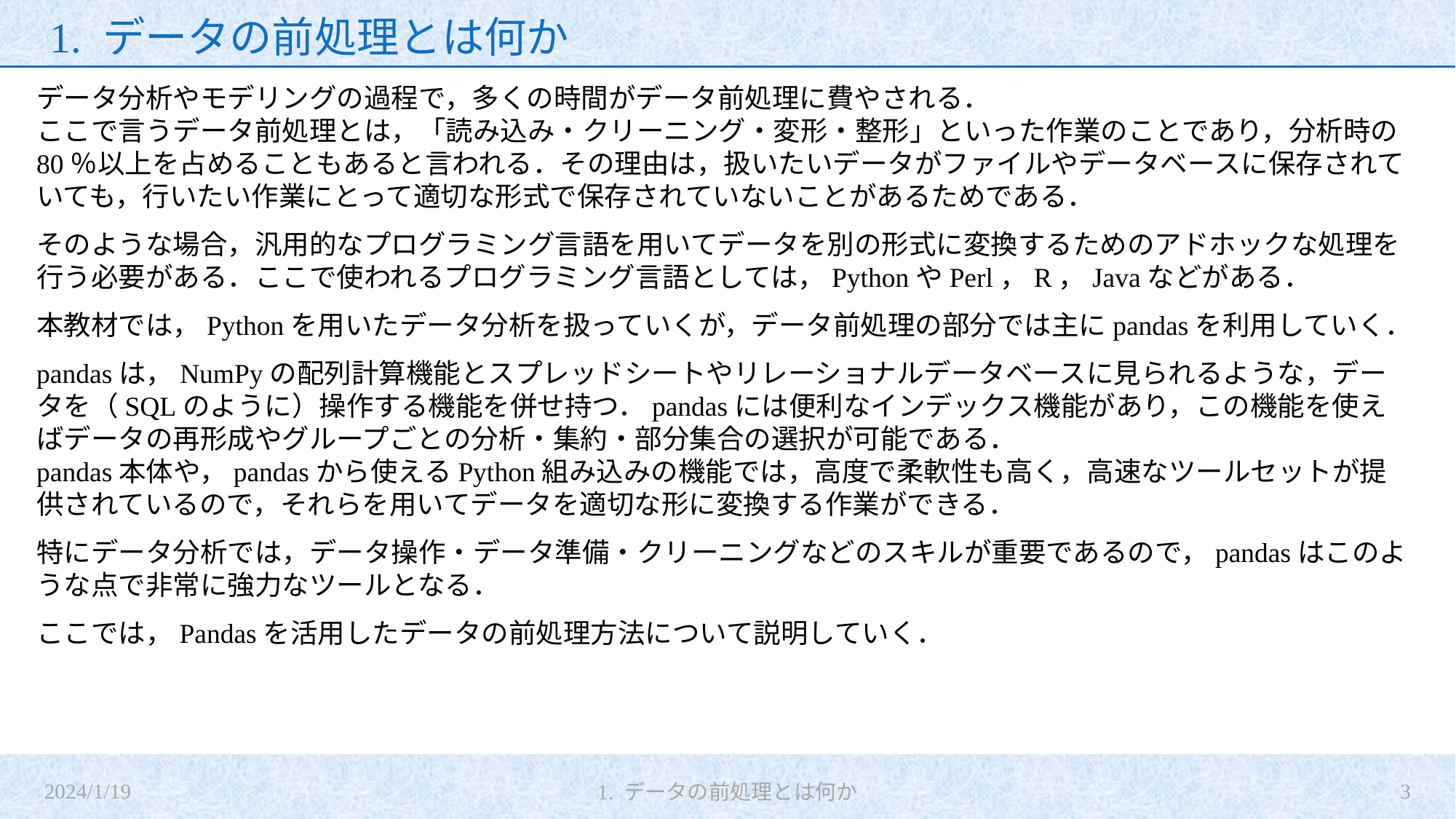

# 1. データの前処理とは何か
データ分析やモデリングの過程で，多くの時間がデータ前処理に費やされる．
ここで言うデータ前処理とは，「読み込み・クリーニング・変形・整形」といった作業のことであり，分析時の80％以上を占めることもあると言われる．その理由は，扱いたいデータがファイルやデータベースに保存されていても，行いたい作業にとって適切な形式で保存されていないことがあるためである．
そのような場合，汎用的なプログラミング言語を用いてデータを別の形式に変換するためのアドホックな処理を行う必要がある．ここで使われるプログラミング言語としては，PythonやPerl，R，Javaなどがある．
本教材では，Pythonを用いたデータ分析を扱っていくが，データ前処理の部分では主にpandasを利用していく．
pandasは，NumPyの配列計算機能とスプレッドシートやリレーショナルデータベースに見られるような，データを（SQLのように）操作する機能を併せ持つ．pandasには便利なインデックス機能があり，この機能を使えばデータの再形成やグループごとの分析・集約・部分集合の選択が可能である．
pandas本体や，pandasから使えるPython組み込みの機能では，高度で柔軟性も高く，高速なツールセットが提供されているので，それらを用いてデータを適切な形に変換する作業ができる．
特にデータ分析では，データ操作・データ準備・クリーニングなどのスキルが重要であるので，pandasはこのような点で非常に強力なツールとなる．
ここでは，Pandasを活用したデータの前処理方法について説明していく．
2024/1/19
3
1. データの前処理とは何か